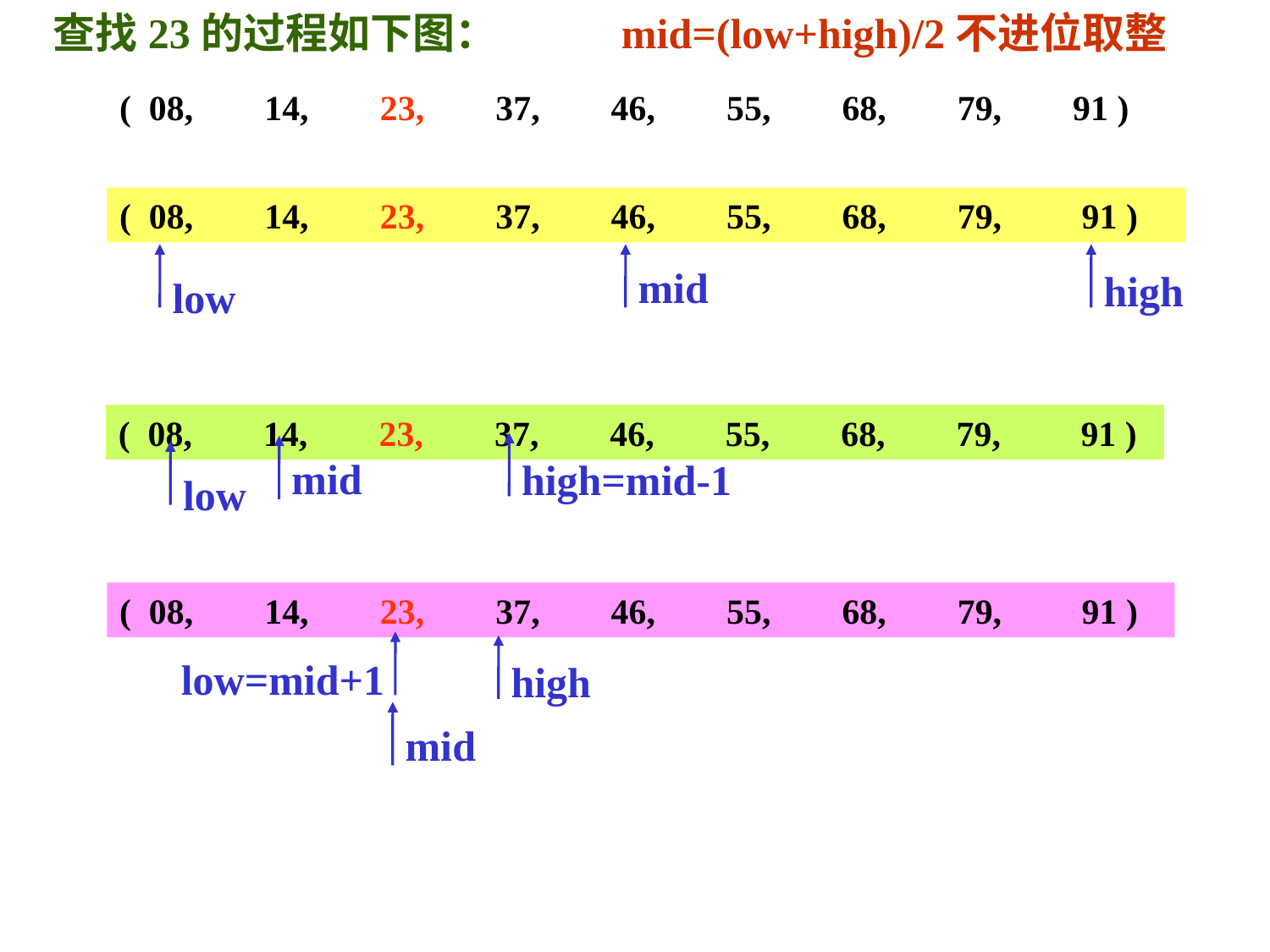

查找23的过程如下图：
mid=(low+high)/2不进位取整
(  08,        14,        23,        37,        46,        55,        68,        79,        91 )
(  08,        14,        23,        37,        46,        55,        68,        79,         91 )

low

mid

high
(  08,        14,        23,        37,        46,        55,        68,        79,         91 )

high=mid-1

mid

low
(  08,        14,        23,        37,        46,        55,        68,        79,         91 )

low=mid+1

high

mid